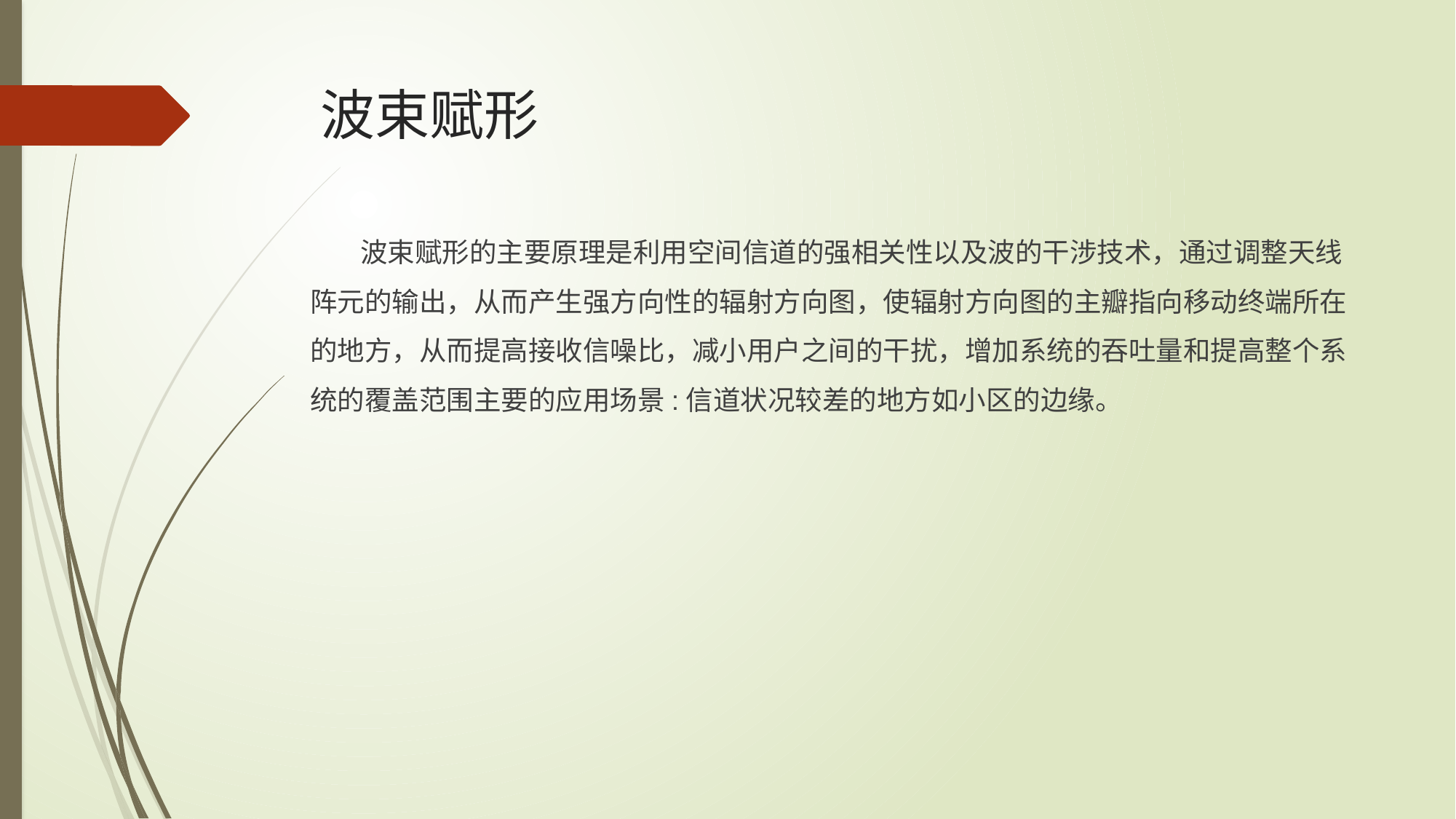

# 波束赋形
       波束赋形的主要原理是利用空间信道的强相关性以及波的干涉技术，通过调整天线阵元的输出，从而产生强方向性的辐射方向图，使辐射方向图的主瓣指向移动终端所在的地方，从而提高接收信噪比，减小用户之间的干扰，增加系统的吞吐量和提高整个系统的覆盖范围主要的应用场景:信道状况较差的地方如小区的边缘。